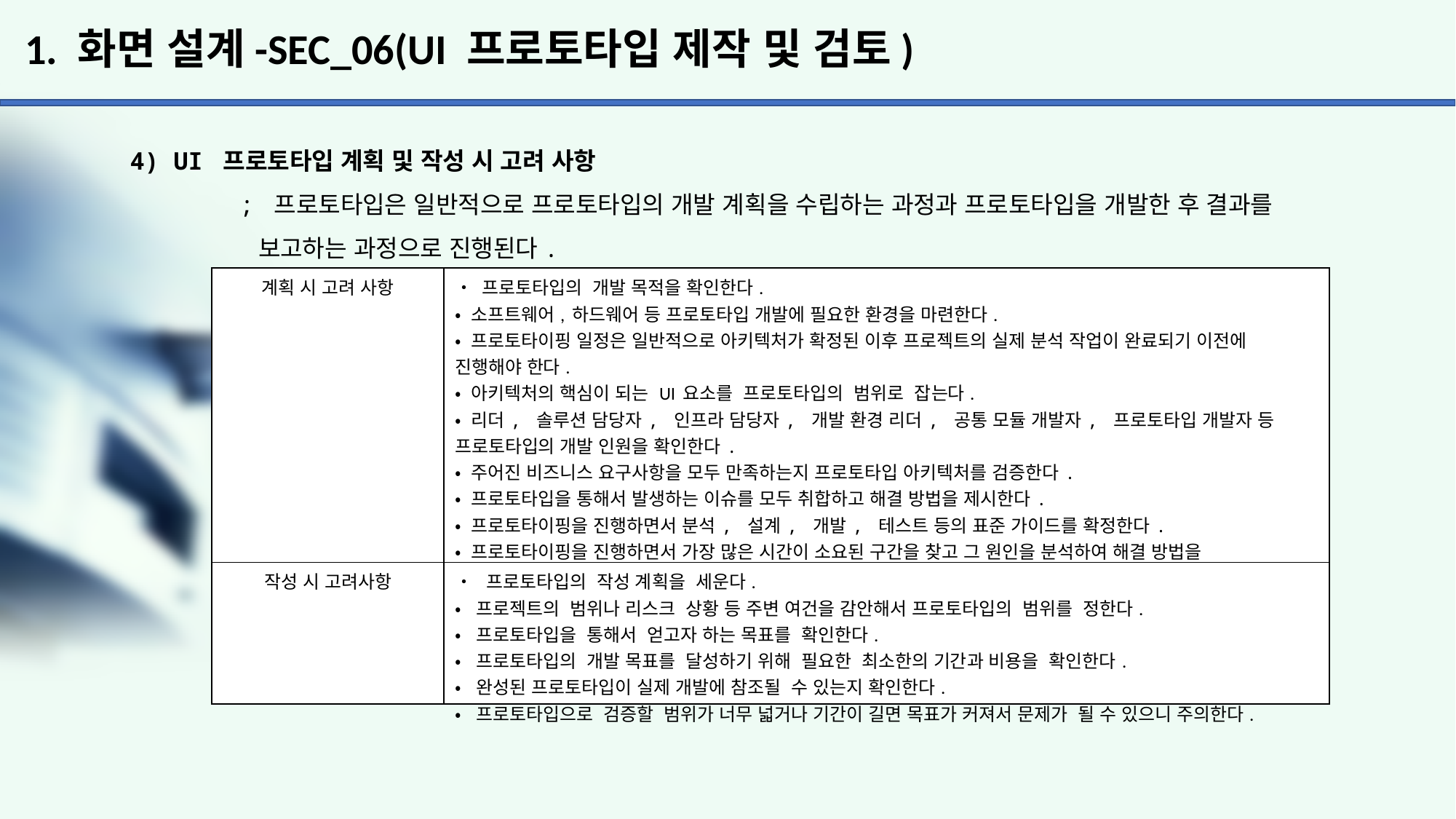

# 1. 화면 설계-SEC_06(UI 프로토타입 제작 및 검토)
4) UI 프로토타입 계획 및 작성 시 고려 사항
	; 프로토타입은 일반적으로 프로토타입의 개발 계획을 수립하는 과정과 프로토타입을 개발한 후 결과를
	  보고하는 과정으로 진행된다.
| 계획 시 고려 사항 | • 프로토타입의 개발 목적을 확인한다. • 소프트웨어, 하드웨어 등 프로토타입 개발에 필요한 환경을 마련한다. • 프로토타이핑 일정은 일반적으로 아키텍처가 확정된 이후 프로젝트의 실제 분석 작업이 완료되기 이전에 진행해야 한다. • 아키텍처의 핵심이 되는 UI 요소를 프로토타입의 범위로 잡는다. • 리더, 솔루션 담당자, 인프라 담당자, 개발 환경 리더, 공통 모듈 개발자, 프로토타입 개발자 등 프로토타입의 개발 인원을 확인한다. • 주어진 비즈니스 요구사항을 모두 만족하는지 프로토타입 아키텍처를 검증한다. • 프로토타입을 통해서 발생하는 이슈를 모두 취합하고 해결 방법을 제시한다. • 프로토타이핑을 진행하면서 분석, 설계, 개발, 테스트 등의 표준 가이드를 확정한다. • 프로토타이핑을 진행하면서 가장 많은 시간이 소요된 구간을 찾고 그 원인을 분석하여 해결 방법을 제시한다. • 고객과 프로젝트 매니저, 프로젝트 리더 등에게 완성된 프로토타입을 시연한다. |
| --- | --- |
| 작성 시 고려사항 | • 프로토타입의 작성 계획을 세운다. • 프로젝트의 범위나 리스크 상황 등 주변 여건을 감안해서 프로토타입의 범위를 정한다. • 프로토타입을 통해서 얻고자 하는 목표를 확인한다. • 프로토타입의 개발 목표를 달성하기 위해 필요한 최소한의 기간과 비용을 확인한다. • 완성된 프로토타입이 실제 개발에 참조될 수 있는지 확인한다. • 프로토타입으로 검증할 범위가 너무 넓거나 기간이 길면 목표가 커져서 문제가 될 수 있으니 주의한다. |